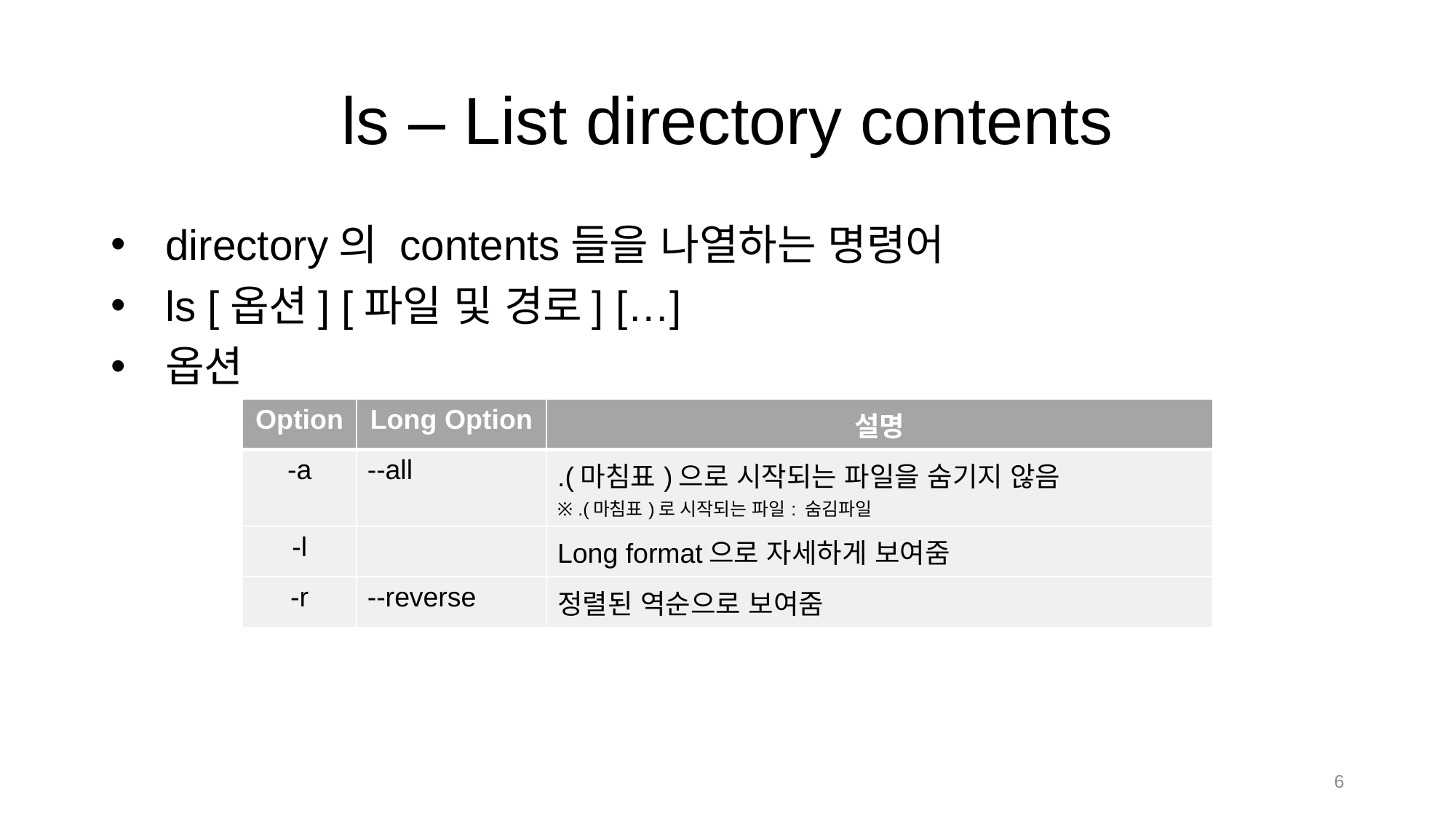

# ls – List directory contents
directory의 contents들을 나열하는 명령어
ls [옵션] [파일 및 경로] […]
옵션

| Option | Long Option | 설명 |
| --- | --- | --- |
| -a | --all | .(마침표)으로 시작되는 파일을 숨기지 않음 ※ .(마침표)로 시작되는 파일: 숨김파일 |
| -l |  | Long format으로 자세하게 보여줌 |
| -r | --reverse | 정렬된 역순으로 보여줌 |
6